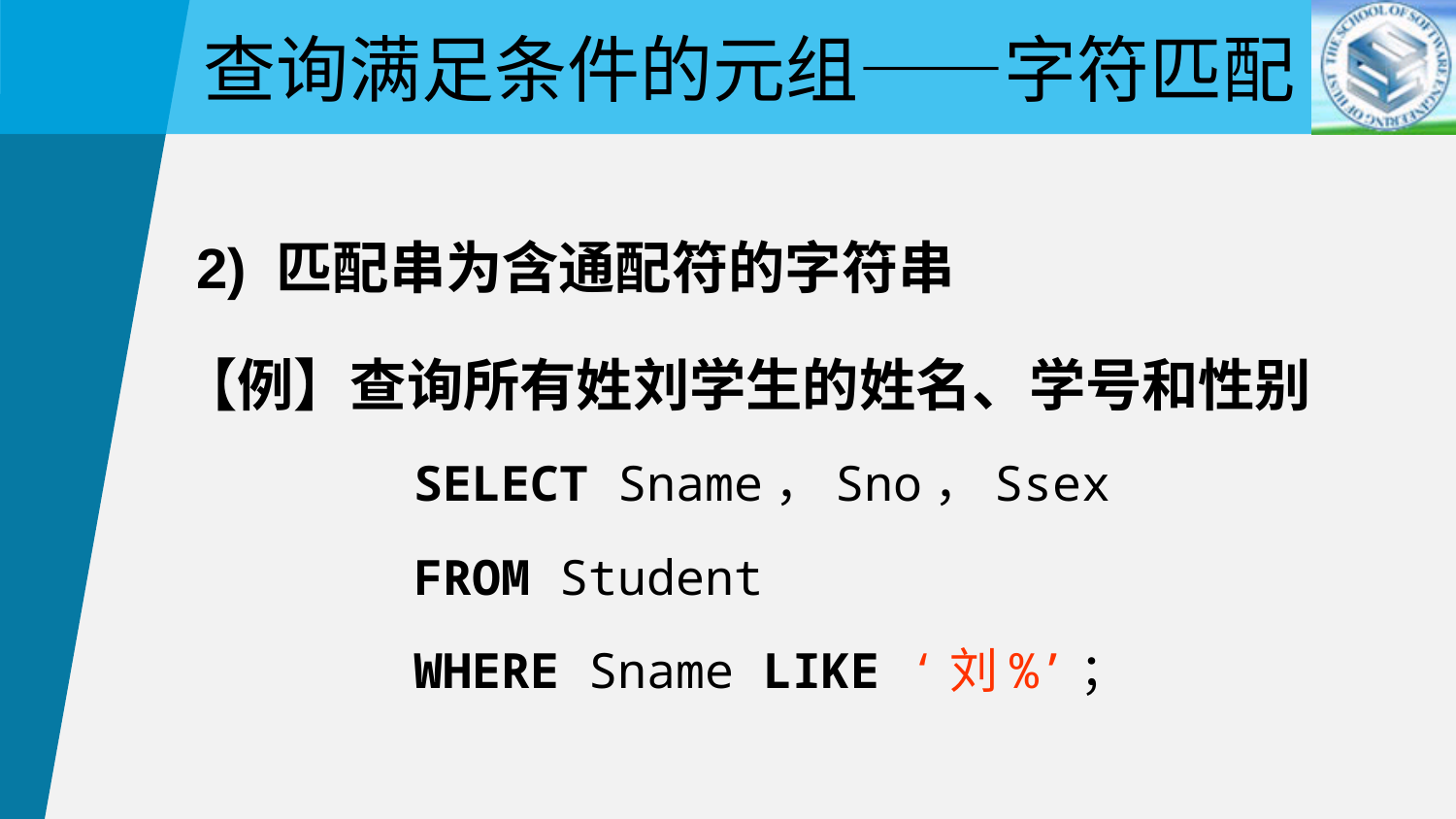

查询满足条件的元组——字符匹配
 2) 匹配串为含通配符的字符串
【例】查询所有姓刘学生的姓名、学号和性别
        SELECT Sname，Sno，Ssex
        FROM Student
        WHERE Sname LIKE ‘刘%’；